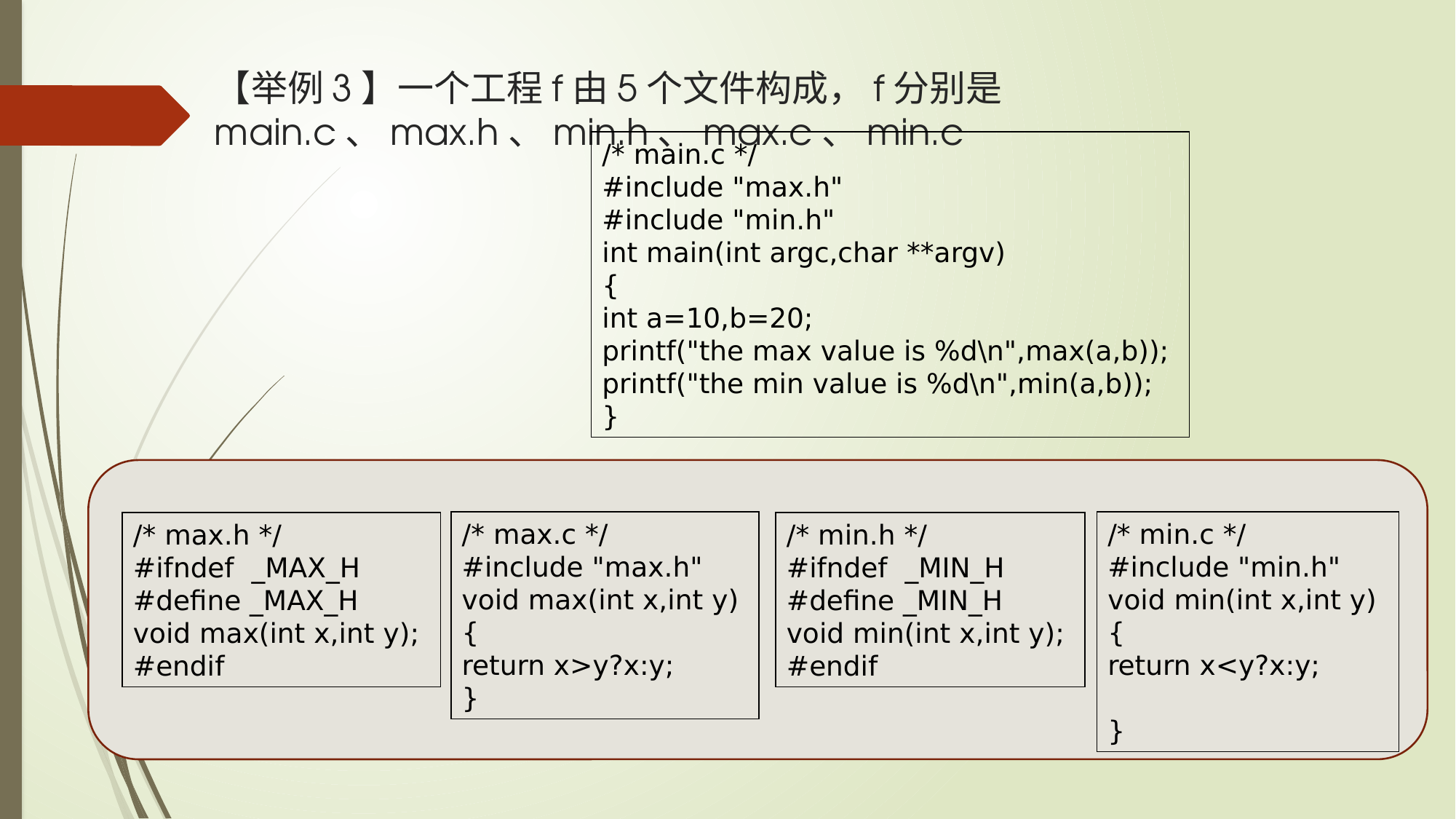

# 【举例3】一个工程f由5个文件构成，f分别是main.c、max.h、min.h、max.c、min.c
/* main.c */
#include "max.h"
#include "min.h"
int main(int argc,char **argv)
{
int a=10,b=20;
printf("the max value is %d\n",max(a,b));
printf("the min value is %d\n",min(a,b));
}

/* max.c */
#include "max.h"
void max(int x,int y)
{
return x>y?x:y;
}
/* min.c */
#include "min.h"
void min(int x,int y)
{
return x<y?x:y;
}
/* max.h */
#ifndef  _MAX_H
#define _MAX_H
void max(int x,int y);
#endif
/* min.h */
#ifndef  _MIN_H
#define _MIN_H
void min(int x,int y);
#endif